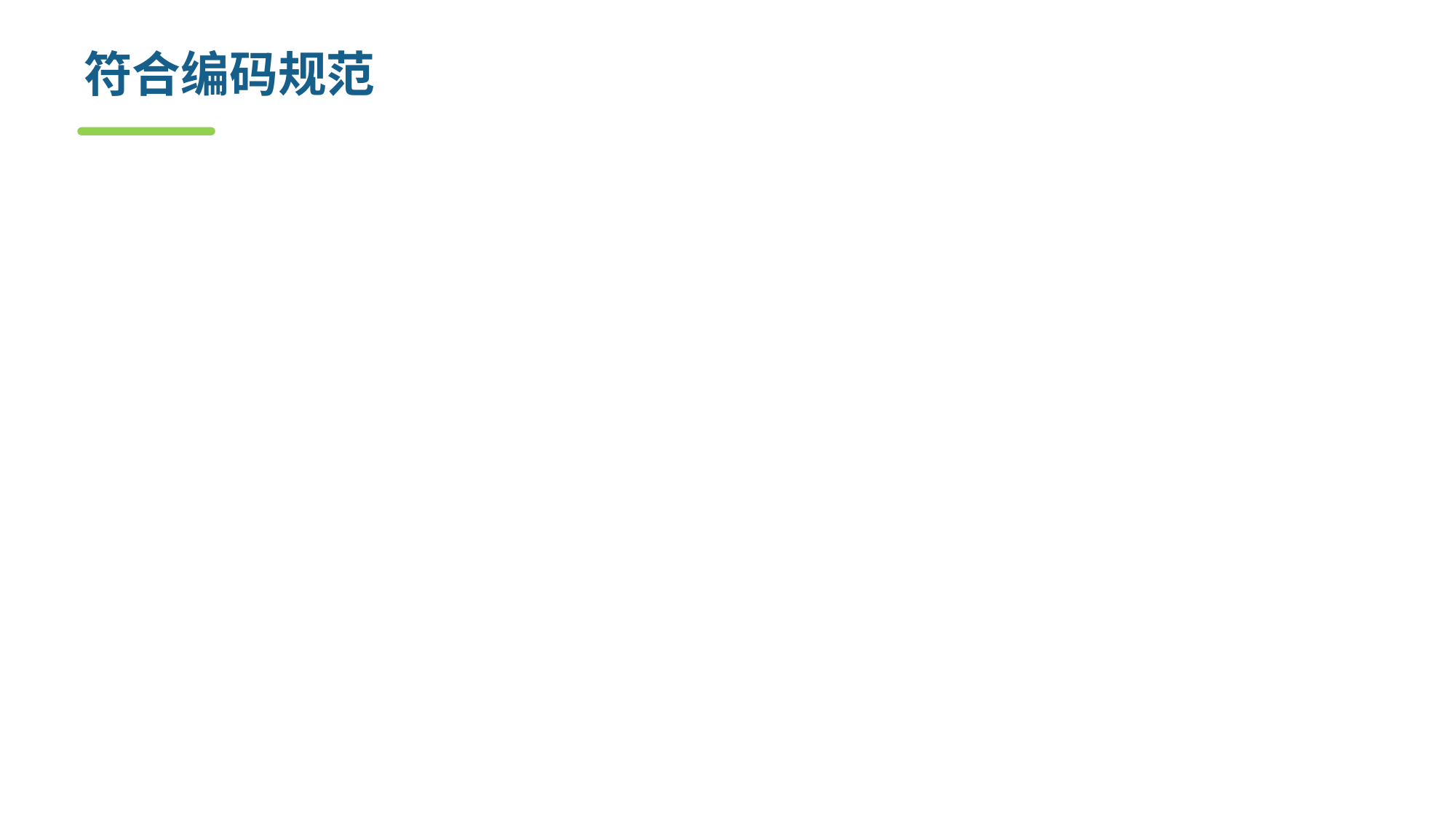

# 符合编码规范
目的：编写出简洁、可维护、可靠、可测试、高效、可移植的代码
Google编码规范
英文：https://github.com/google/styleguide
中文：https://github.com/zh-google-styleguide/zh-google-styleguide

14